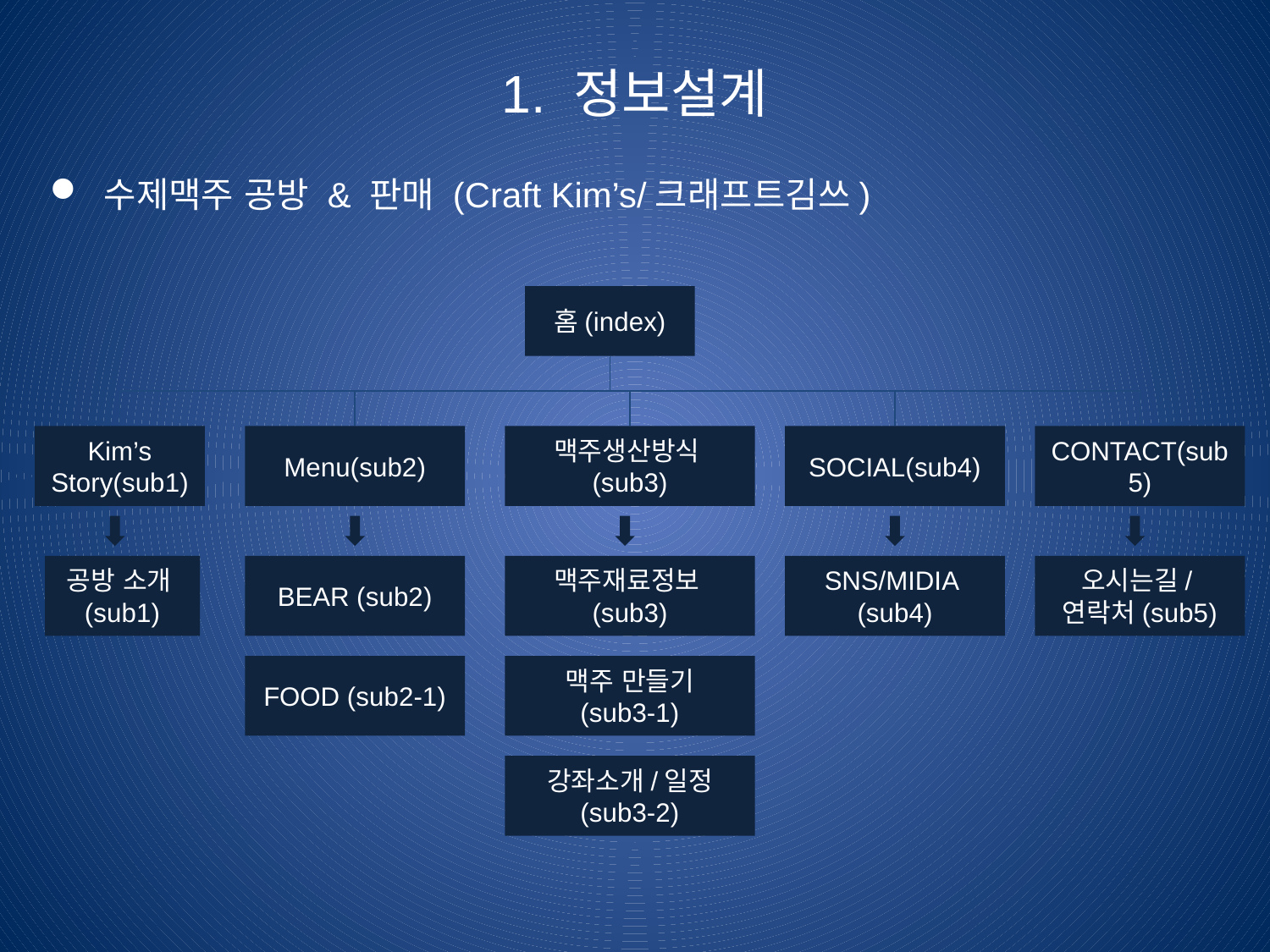

# 1. 정보설계
 수제맥주 공방 & 판매 (Craft Kim’s/크래프트김쓰)
홈(index)
Kim’s Story(sub1)
Menu(sub2)
맥주생산방식(sub3)
SOCIAL(sub4)
CONTACT(sub5)

공방 소개(sub1)
맥주재료정보(sub3)
SNS/MIDIA
(sub4)
오시는길/연락처(sub5)
BEAR (sub2)
FOOD (sub2-1)
맥주 만들기
(sub3-1)
강좌소개/일정
(sub3-2)